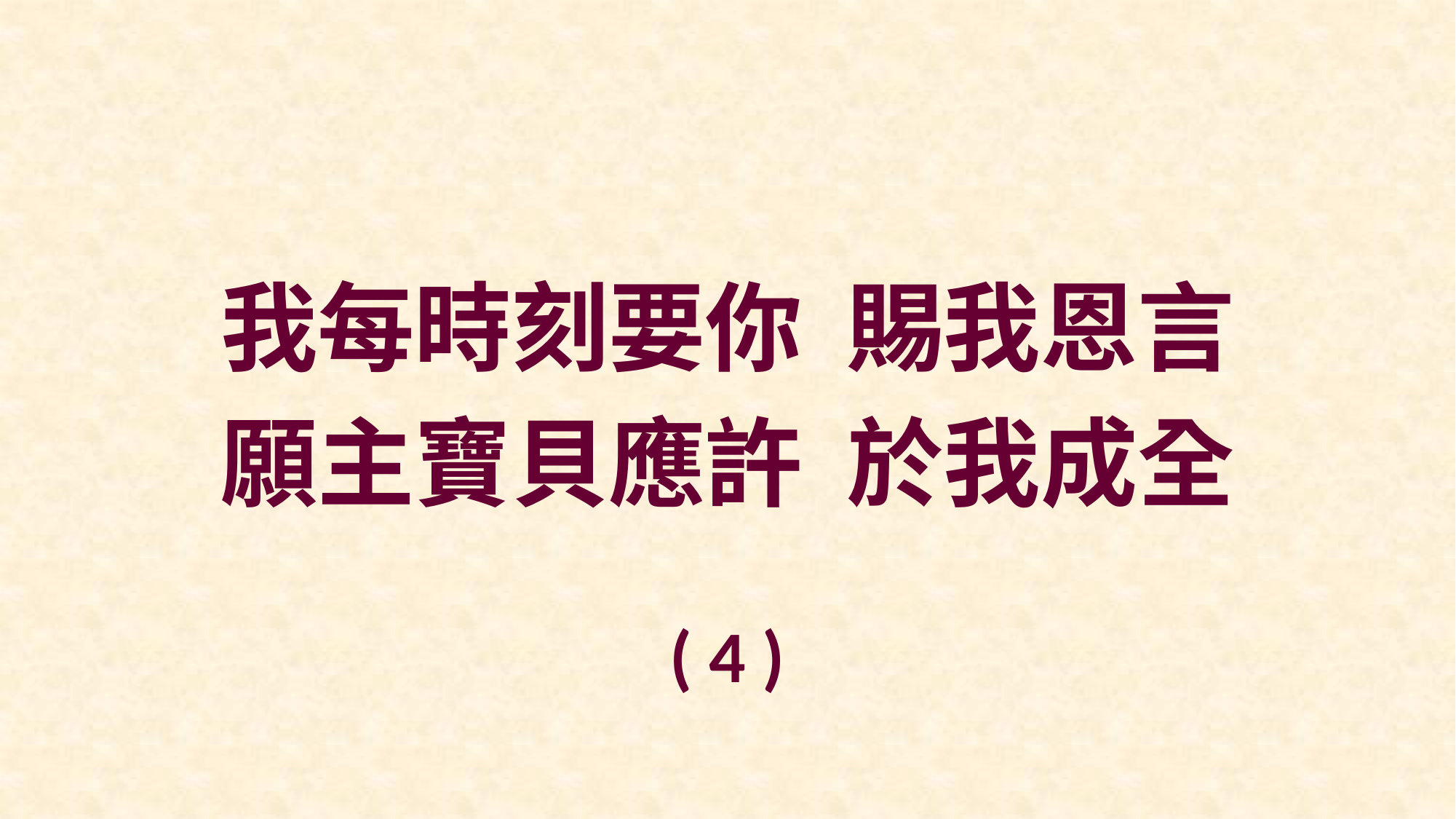

我每時刻要你  賜我恩言
願主寶貝應許  於我成全
( 4 )